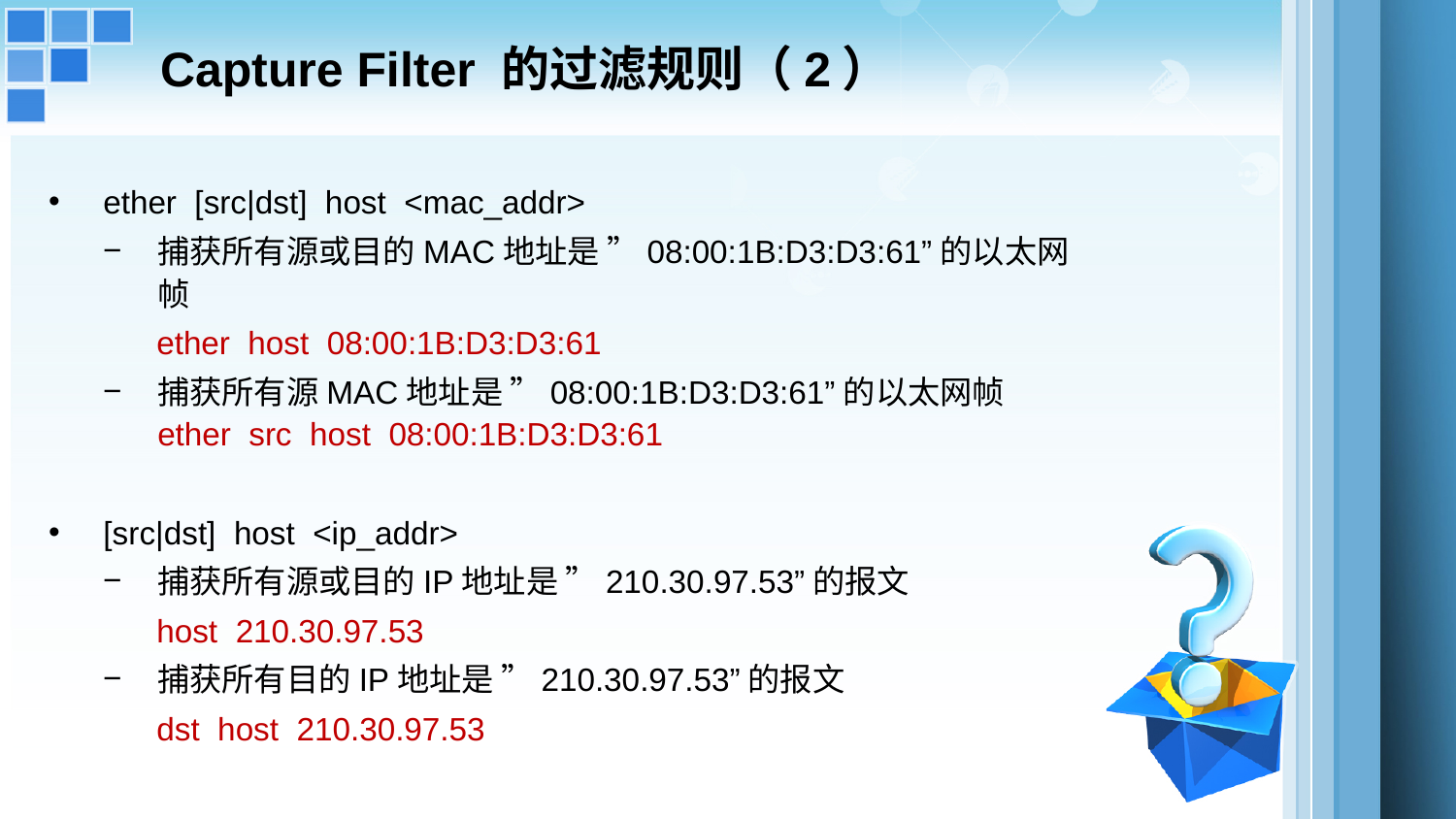

# Capture Filter 的过滤规则（2）
ether  [src|dst]  host  <mac_addr>
捕获所有源或目的MAC地址是 ”08:00:1B:D3:D3:61”的以太网帧
      ether  host  08:00:1B:D3:D3:61
捕获所有源MAC地址是 ”08:00:1B:D3:D3:61”的以太网帧ether  src  host  08:00:1B:D3:D3:61

[src|dst]  host  <ip_addr>
捕获所有源或目的IP地址是 ”210.30.97.53”的报文
      host  210.30.97.53
捕获所有目的IP地址是 ”210.30.97.53”的报文
      dst  host  210.30.97.53